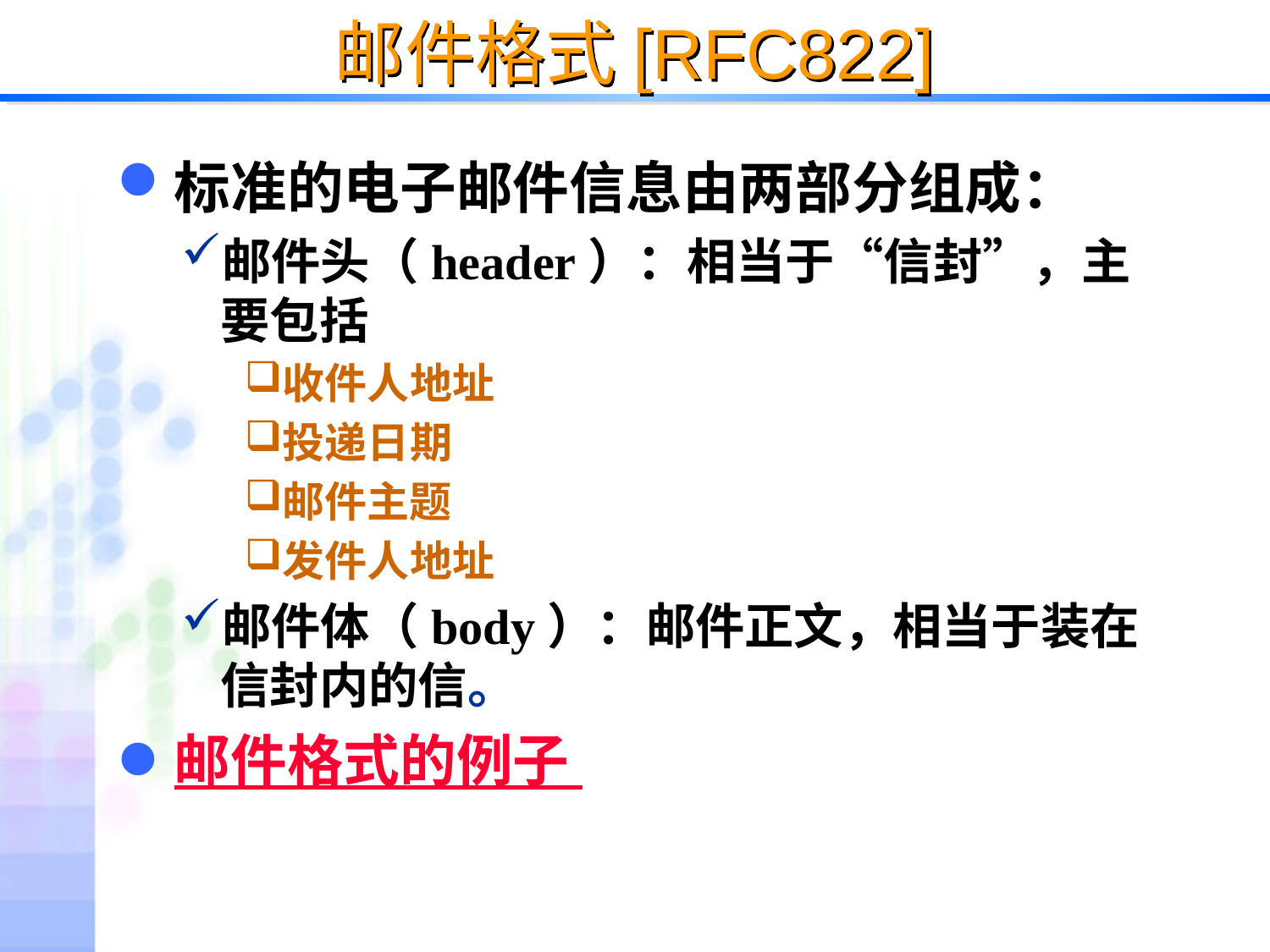

# 邮件格式[RFC822]
标准的电子邮件信息由两部分组成：
邮件头（header）：相当于“信封”，主要包括
收件人地址
投递日期
邮件主题
发件人地址
邮件体（body）：邮件正文，相当于装在信封内的信。
邮件格式的例子